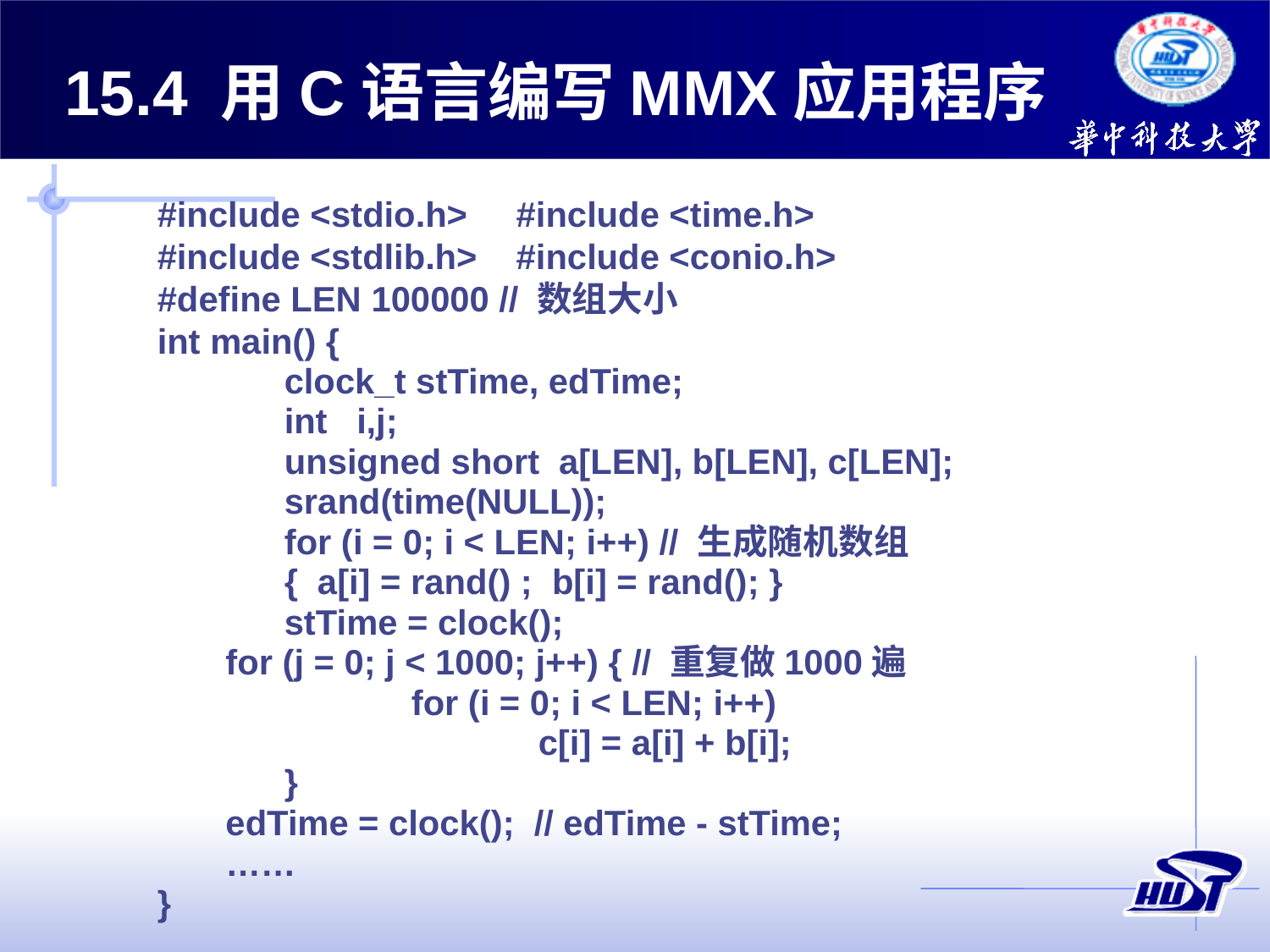

15.4 用C语言编写MMX应用程序
#include <stdio.h>     #include <time.h>
#include <stdlib.h>    #include <conio.h>
#define LEN 100000 // 数组大小
int main() {
	clock_t stTime, edTime;
	int   i,j;
	unsigned short  a[LEN], b[LEN], c[LEN];
	srand(time(NULL));
	for (i = 0; i < LEN; i++) // 生成随机数组
	{  a[i] = rand() ;  b[i] = rand(); }
	stTime = clock();
       for (j = 0; j < 1000; j++) { // 重复做1000遍
		for (i = 0; i < LEN; i++)
			c[i] = a[i] + b[i];
	}
       edTime = clock();  // edTime - stTime;
       ……
}